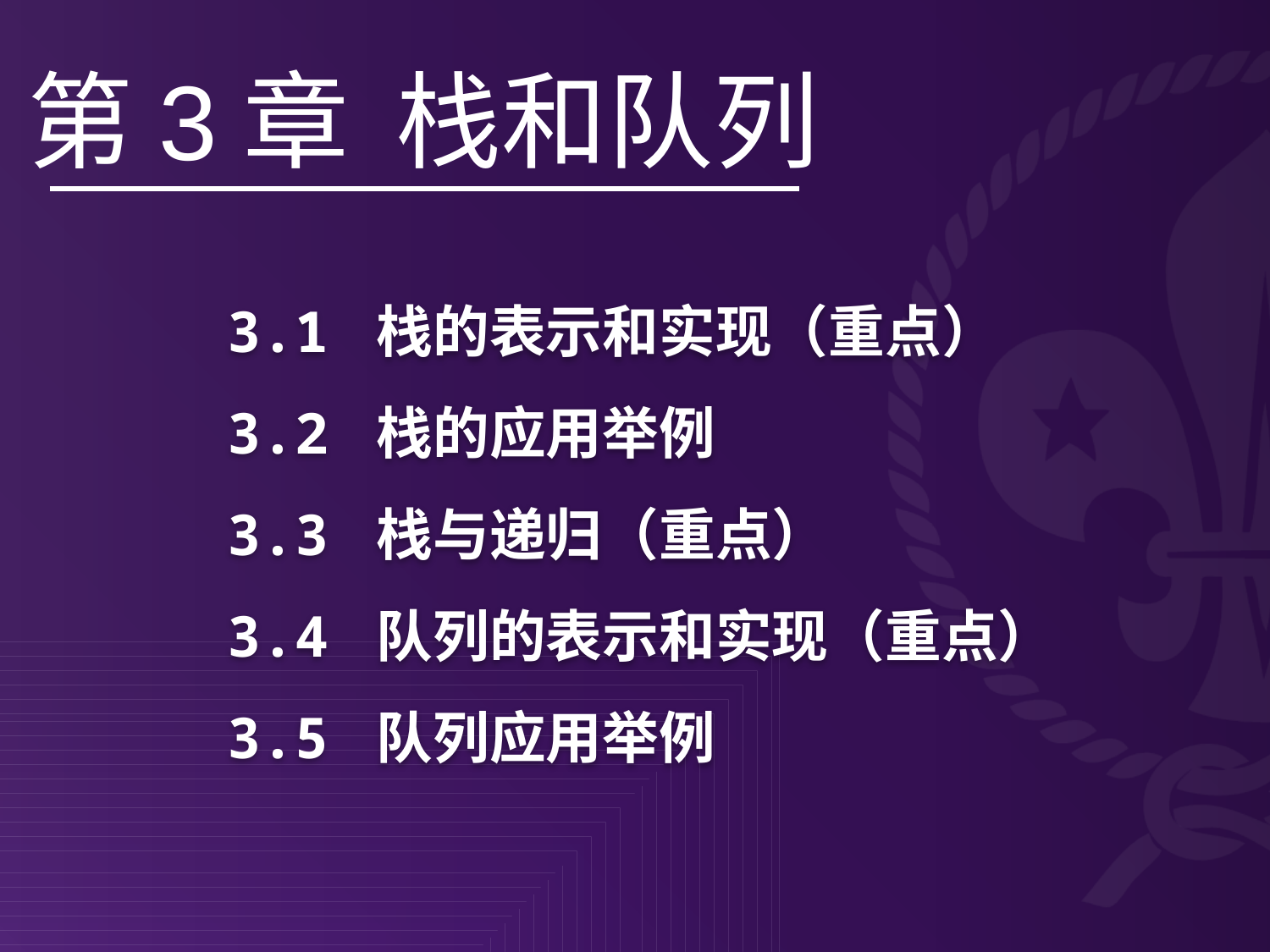

# 第3章  栈和队列
3.1 栈的表示和实现（重点）
3.2 栈的应用举例
3.3 栈与递归（重点）
3.4 队列的表示和实现（重点）
3.5 队列应用举例